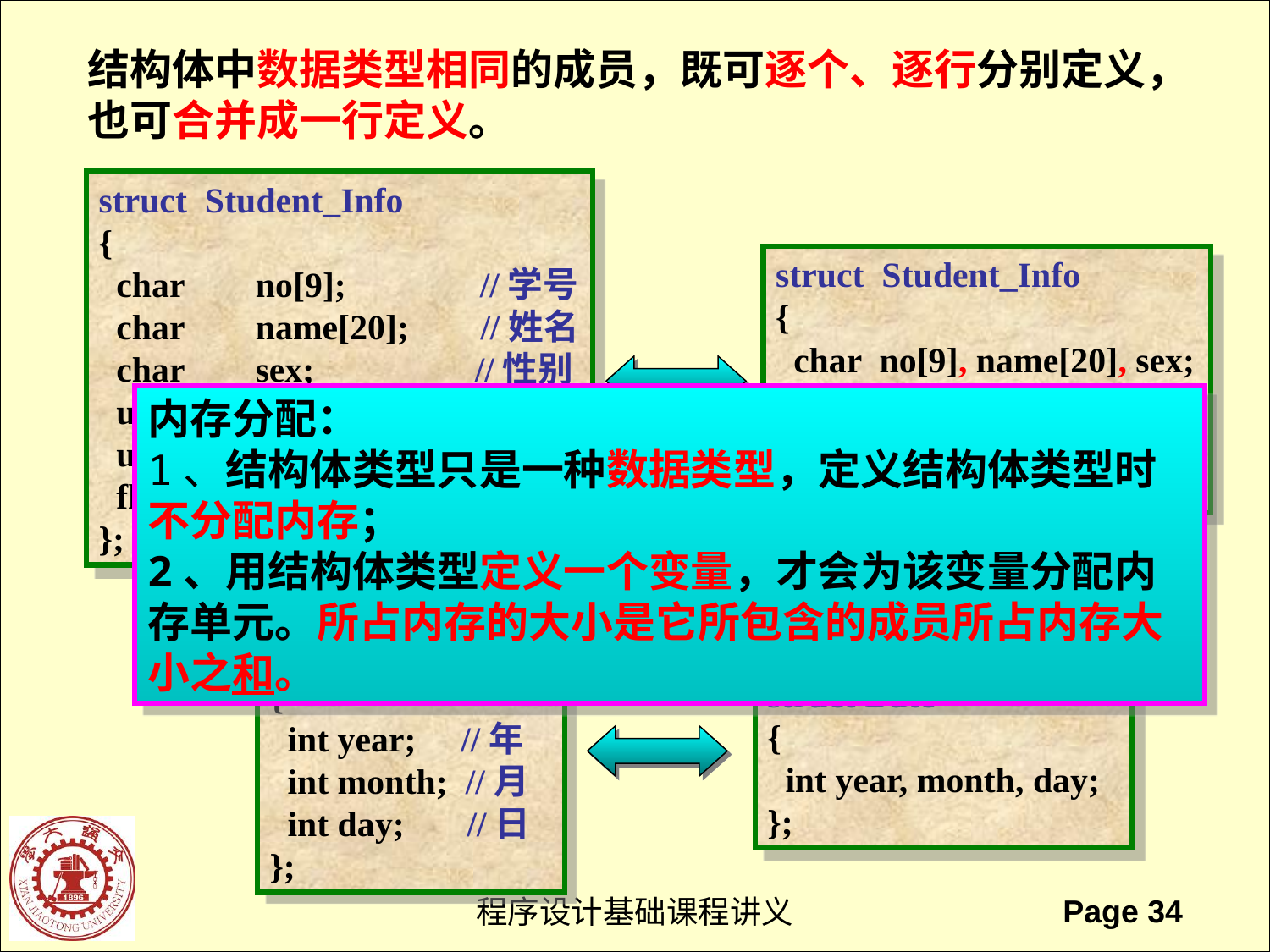

结构体中数据类型相同的成员，既可逐个、逐行分别定义，也可合并成一行定义。
struct  Student_Info
{
  char        no[9];               //学号
  char        name[20];        //姓名
  char        sex;                  //性别
  unsigned int  age;          //年龄
  unsigned int  classno;    //班级
  float        grade;             //成绩
};
struct  Student_Info
{
  char  no[9], name[20], sex;
  unsigned int  age, classno;
  float  grade;
};

内存分配：
1、结构体类型只是一种数据类型，定义结构体类型时不分配内存；
2、用结构体类型定义一个变量，才会为该变量分配内存单元。所占内存的大小是它所包含的成员所占内存大小之和。
struct Date
{
  int year;     //年
  int month;  //月
  int day;       //日
};
struct Date
{
  int year, month, day;
};